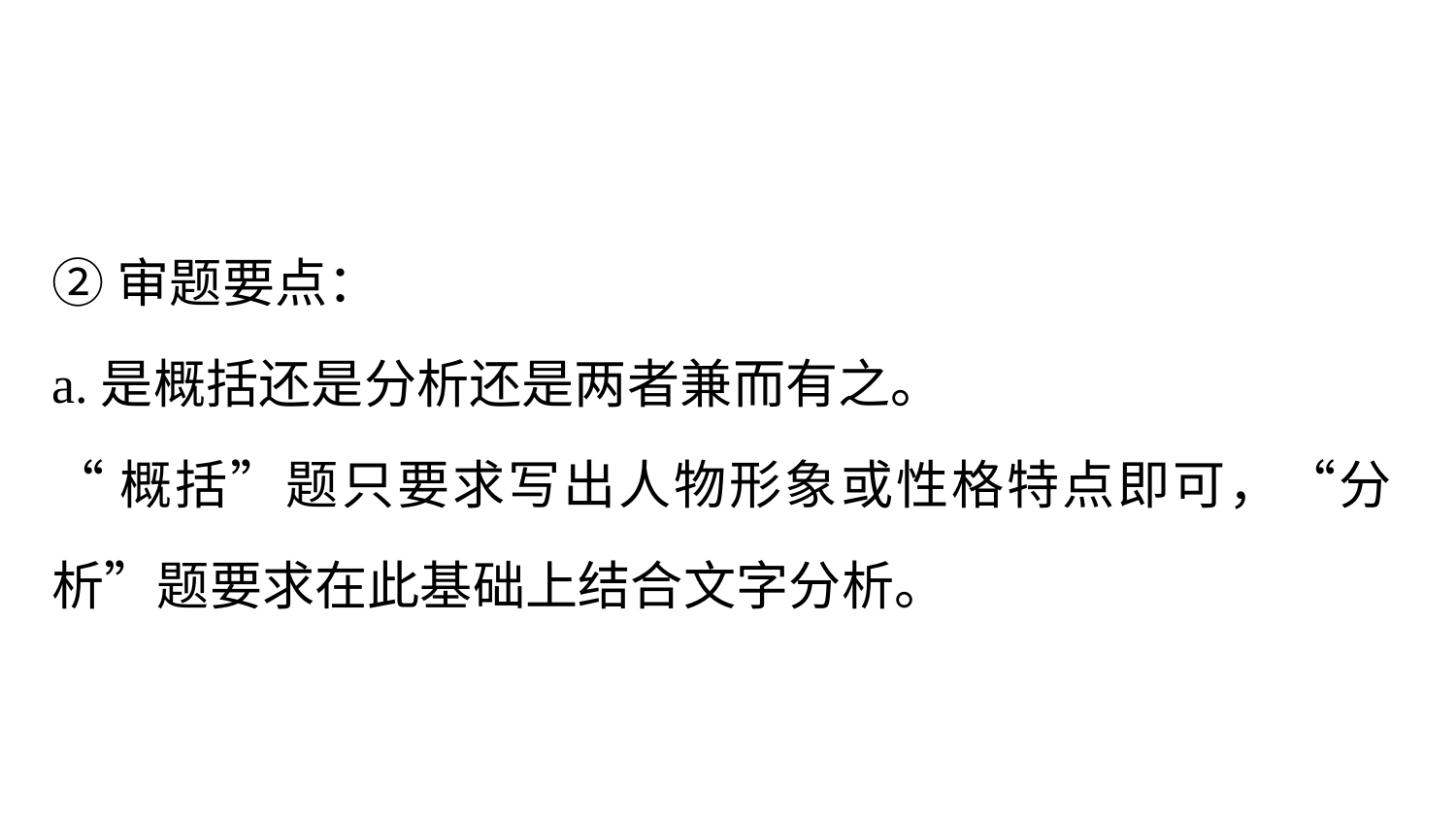

②审题要点：
a.是概括还是分析还是两者兼而有之。
“概括”题只要求写出人物形象或性格特点即可，“分析”题要求在此基础上结合文字分析。